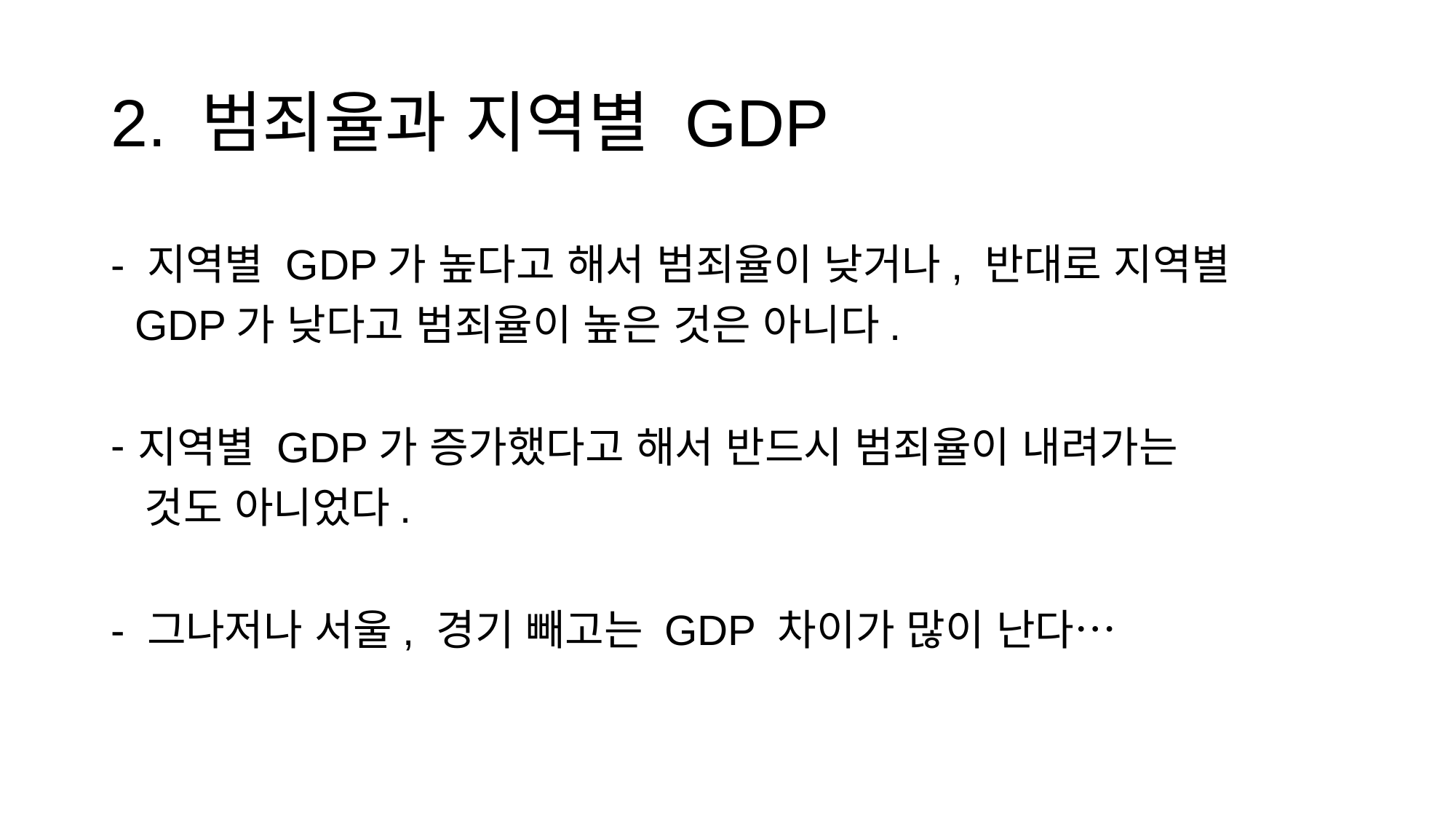

2. 범죄율과 지역별 GDP
- 지역별 GDP가 높다고 해서 범죄율이 낮거나, 반대로 지역별
  GDP가 낮다고 범죄율이 높은 것은 아니다.

지역별 GDP가 증가했다고 해서 반드시 범죄율이 내려가는
  것도 아니었다.

- 그나저나 서울, 경기 빼고는 GDP 차이가 많이 난다…